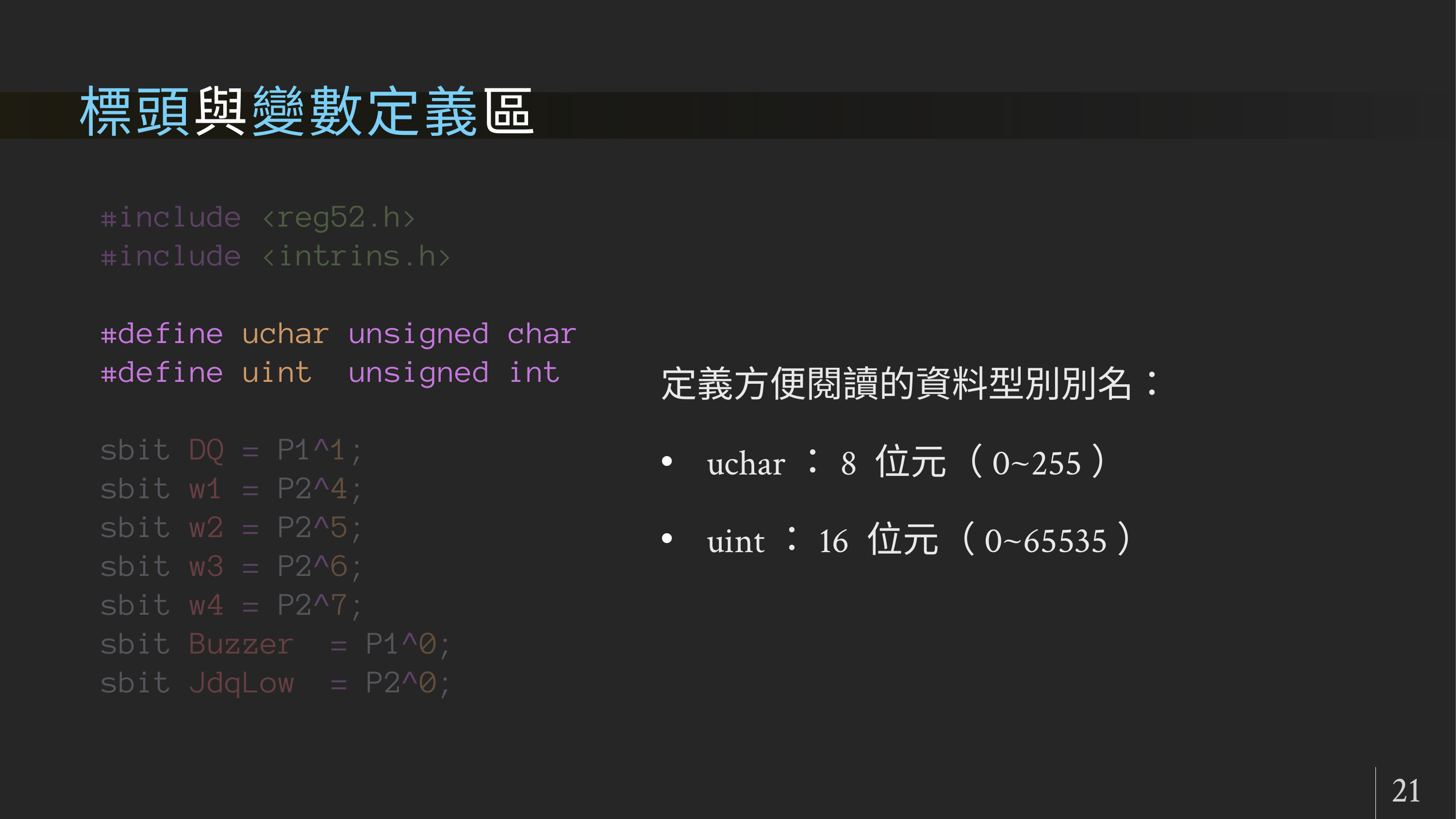

# 標頭與變數定義區
#include <reg52.h>
#include <intrins.h>
#define uchar unsigned char
#define uint  unsigned int
sbit DQ = P1^1;
sbit w1 = P2^4;
sbit w2 = P2^5;
sbit w3 = P2^6;
sbit w4 = P2^7;
sbit Buzzer  = P1^0;
sbit JdqLow  = P2^0;

定義方便閱讀的資料型別別名：
uchar：8 位元（0~255）
uint：16 位元（0~65535）

21